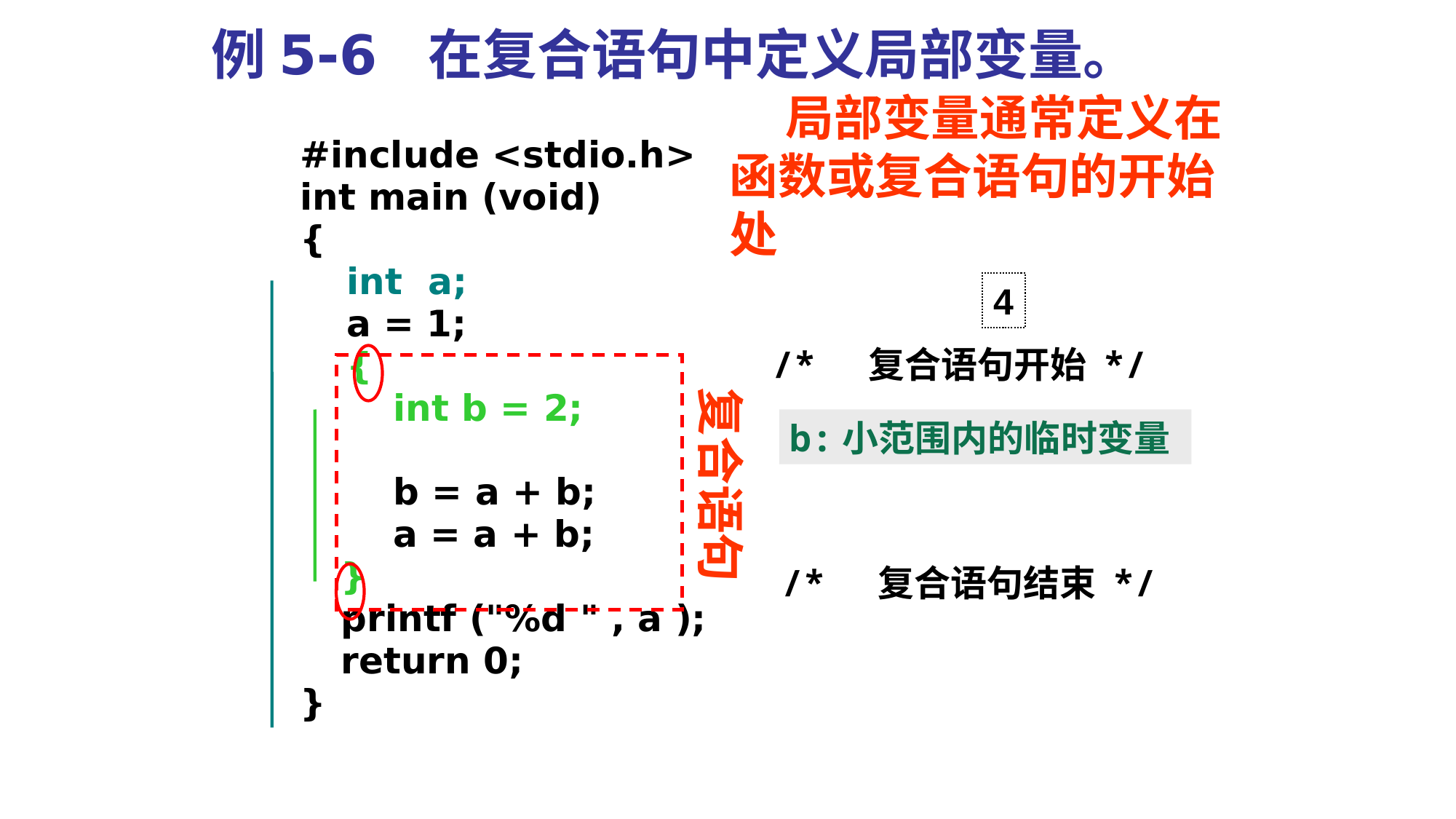

# 例5-6  在复合语句中定义局部变量。
    局部变量通常定义在函数或复合语句的开始处
#include <stdio.h>
int main (void)
{
    int  a;
    a = 1;
    {
        int b = 2;

        b = a + b;
        a = a + b;
	}
  	printf ("%d " , a );
  	return 0;
}
4

/*  复合语句开始 */

复合语句

b:小范围内的临时变量
/*  复合语句结束 */